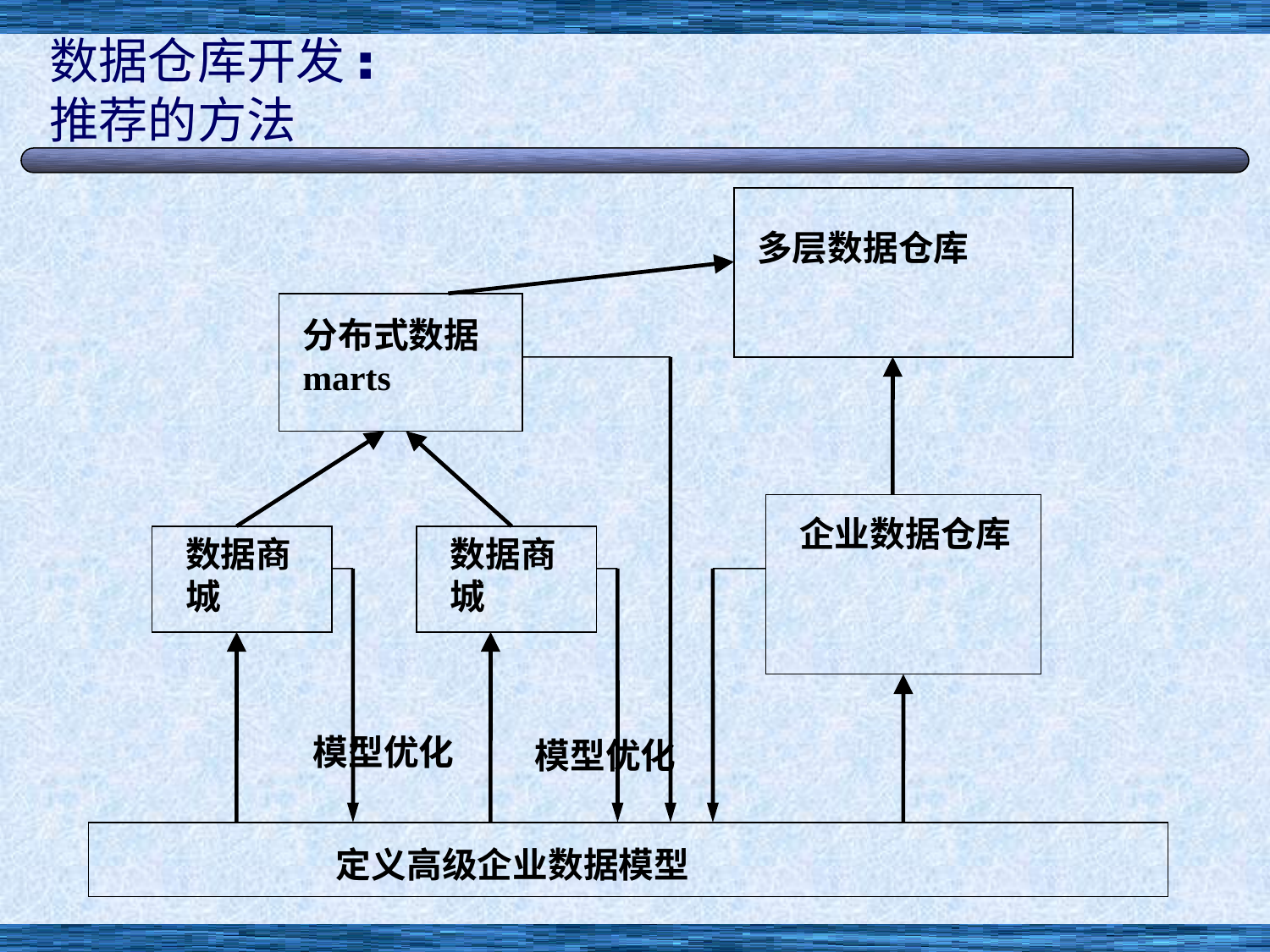

# 数据仓库开发: 推荐的方法

多层数据仓库

分布式数据 marts

企业数据仓库

数据商城

数据商城

模型优化
模型优化

定义高级企业数据模型